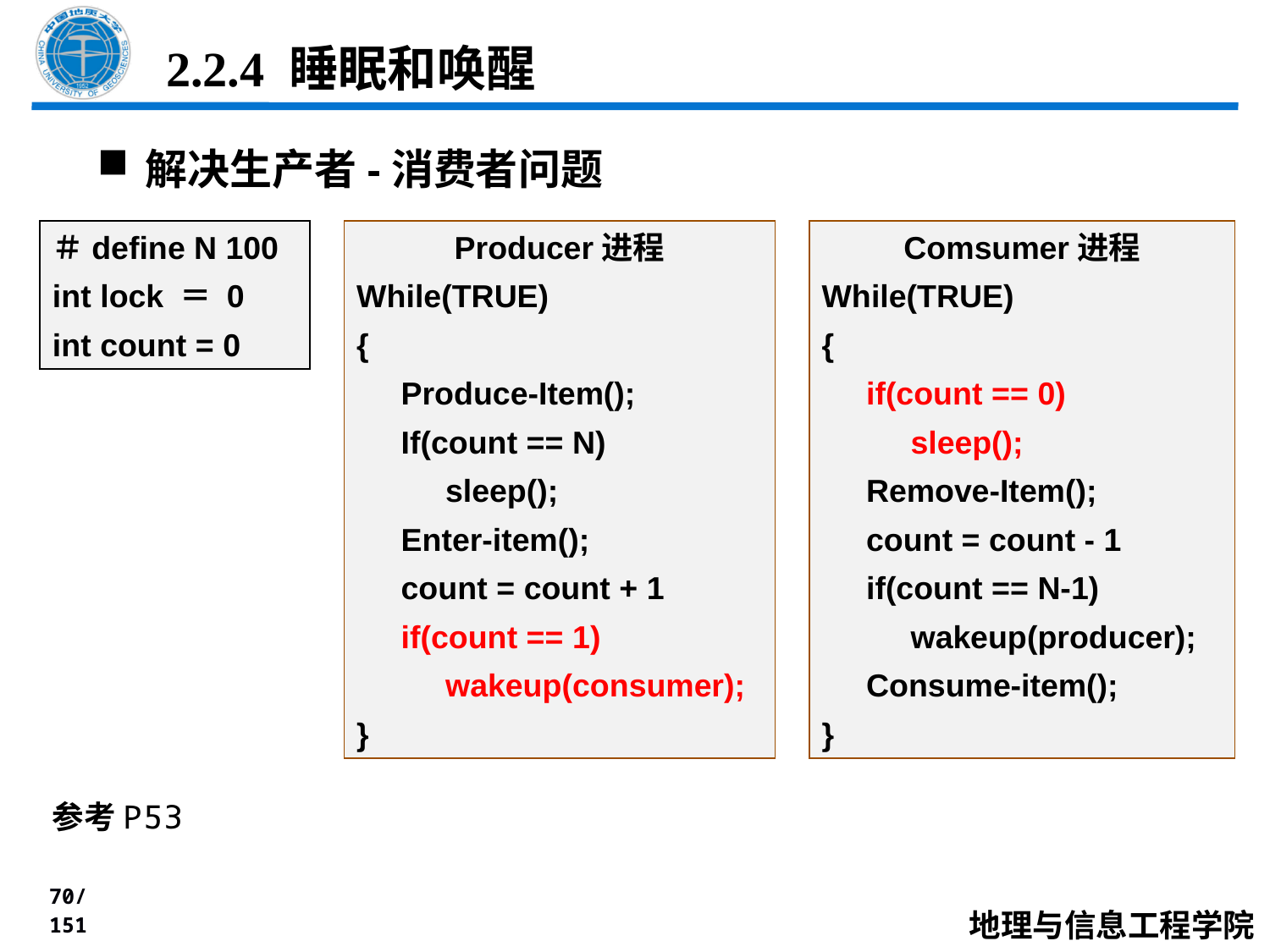

2.2.4 睡眠和唤醒
解决生产者-消费者问题
＃define N 100
int lock ＝ 0
int count = 0
Producer进程
While(TRUE)
{
     Produce-Item();
     If(count == N)
          sleep();
     Enter-item();
     count = count + 1
     if(count == 1)
          wakeup(consumer);
}
Comsumer进程
While(TRUE)
{
     if(count == 0)
          sleep();
     Remove-Item();
     count = count - 1
     if(count == N-1)
          wakeup(producer);
     Consume-item();
}
参考P53